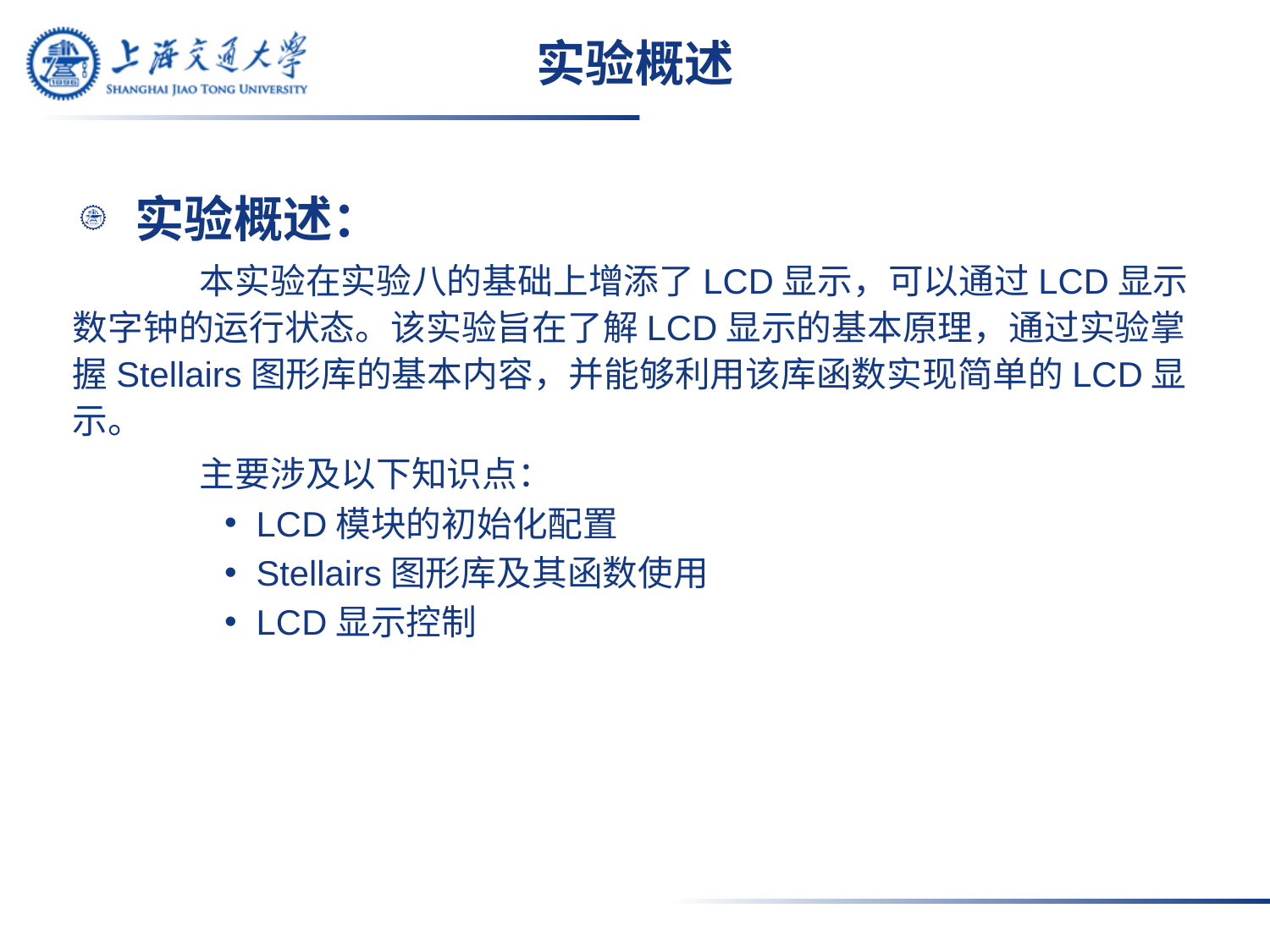

# 实验概述
实验概述：
	本实验在实验八的基础上增添了LCD显示，可以通过LCD显示数字钟的运行状态。该实验旨在了解LCD显示的基本原理，通过实验掌握Stellairs图形库的基本内容，并能够利用该库函数实现简单的LCD显示。
	主要涉及以下知识点：
LCD模块的初始化配置
Stellairs图形库及其函数使用
LCD显示控制